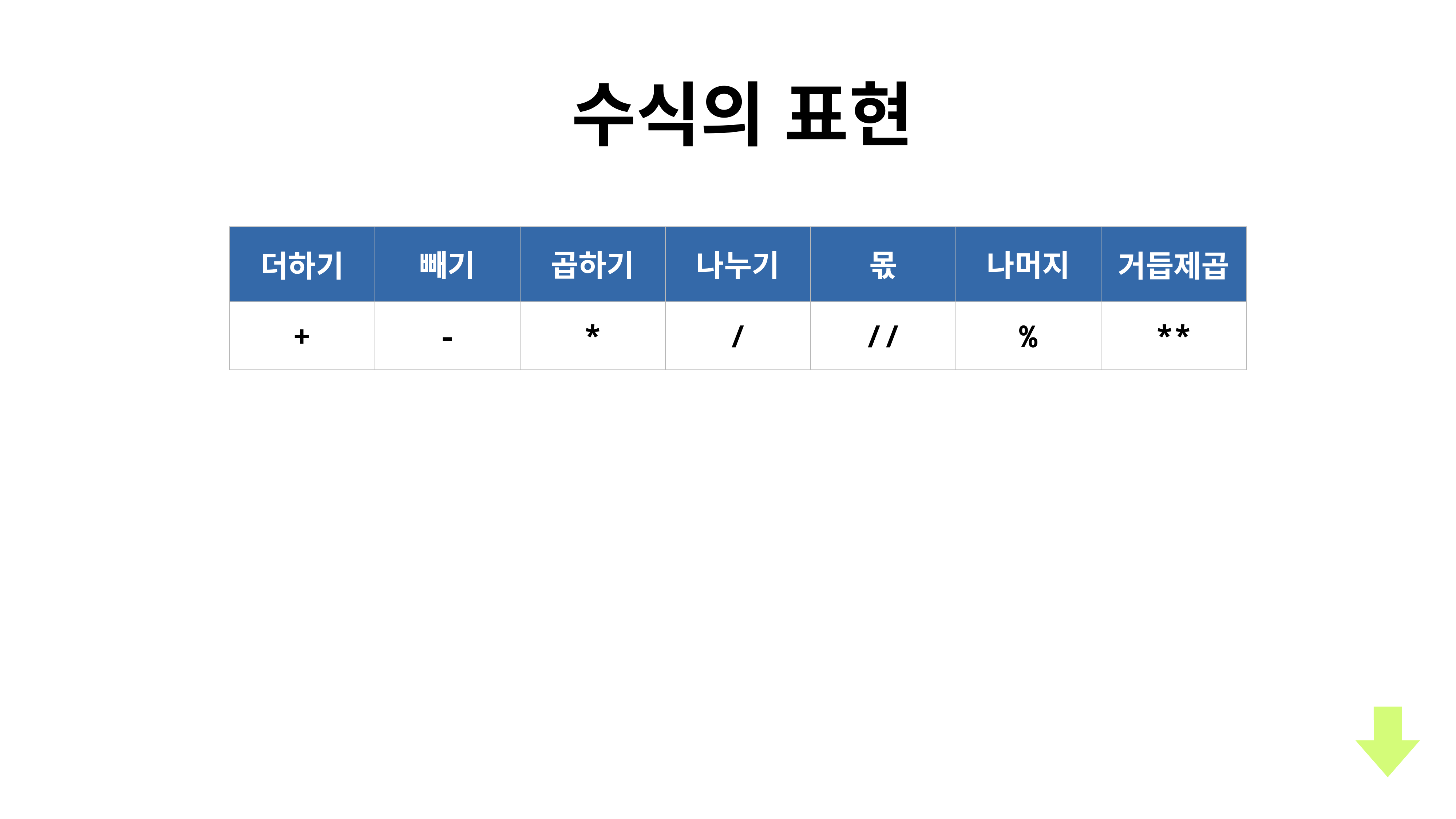

수식의 표현
| 더하기 | 빼기 | 곱하기 | 나누기 | 몫 | 나머지 | 거듭제곱 |
| --- | --- | --- | --- | --- | --- | --- |
| + | - | \* | / | // | % | \*\* |